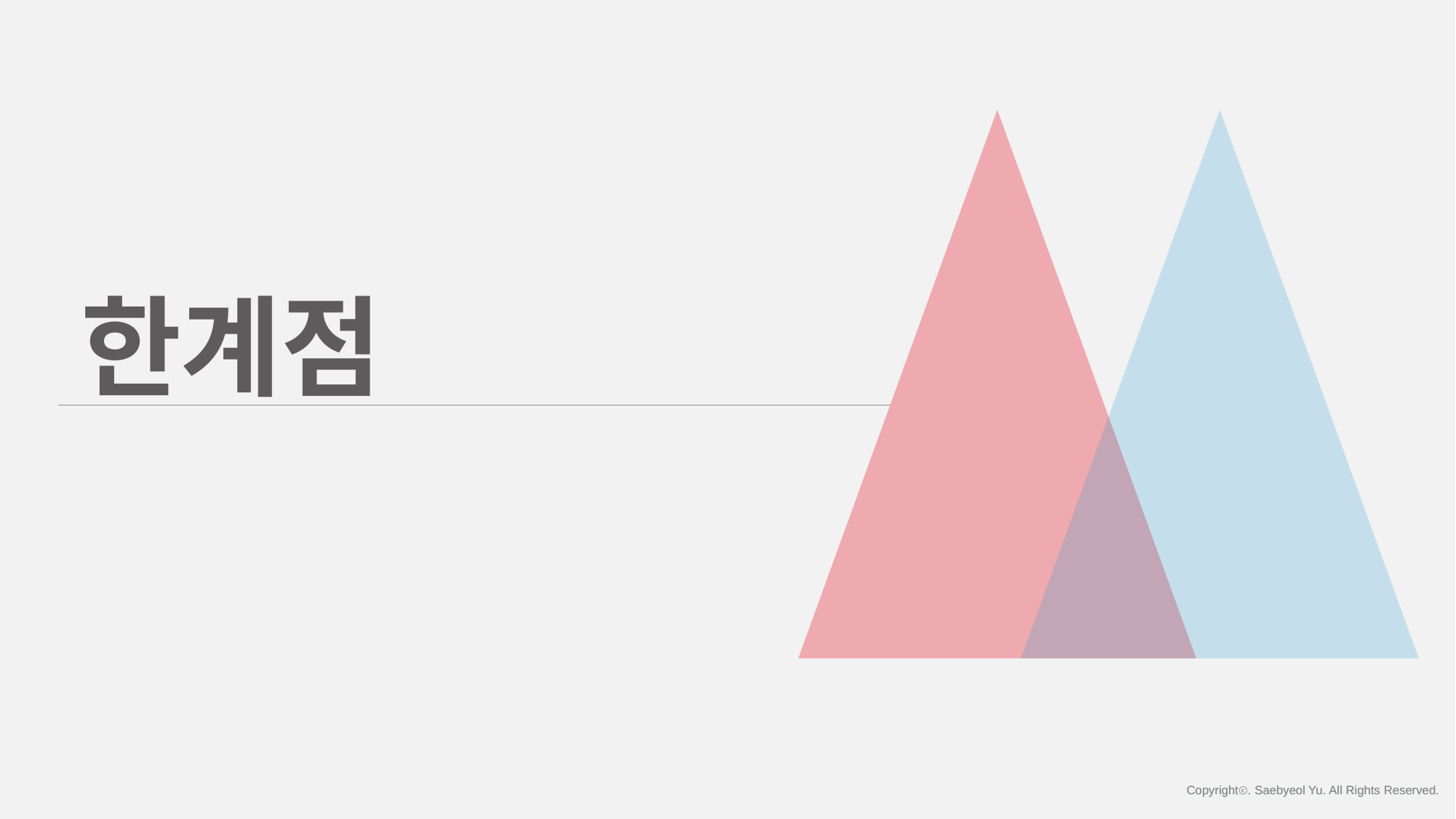

한계점
Copyrightⓒ. Saebyeol Yu. All Rights Reserved.